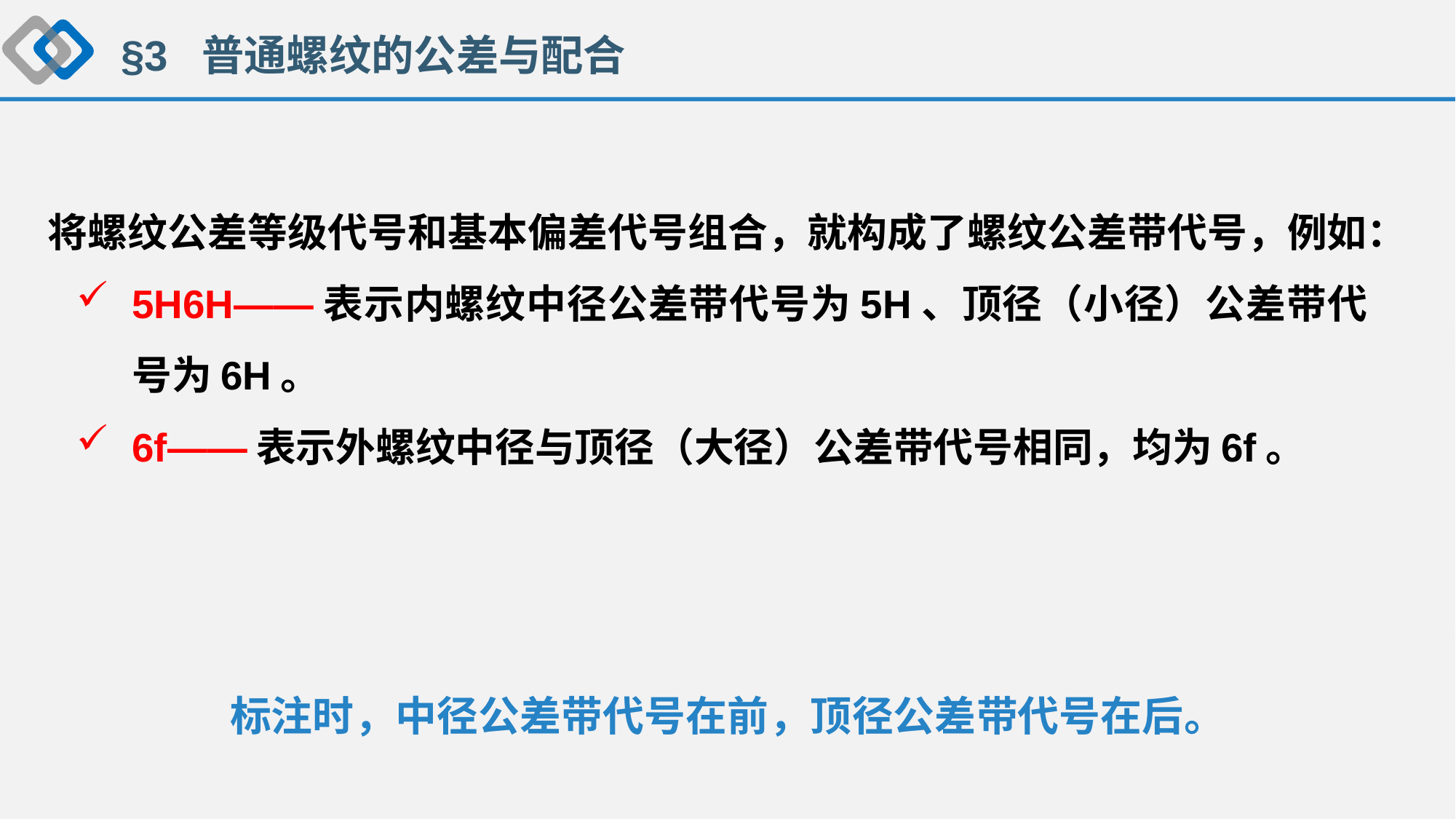

§3  普通螺纹的公差与配合
   将螺纹公差等级代号和基本偏差代号组合，就构成了螺纹公差带代号，例如：
5H6H——表示内螺纹中径公差带代号为5H、顶径（小径）公差带代号为6H。
6f——表示外螺纹中径与顶径（大径）公差带代号相同，均为6f。

标注时，中径公差带代号在前，顶径公差带代号在后。